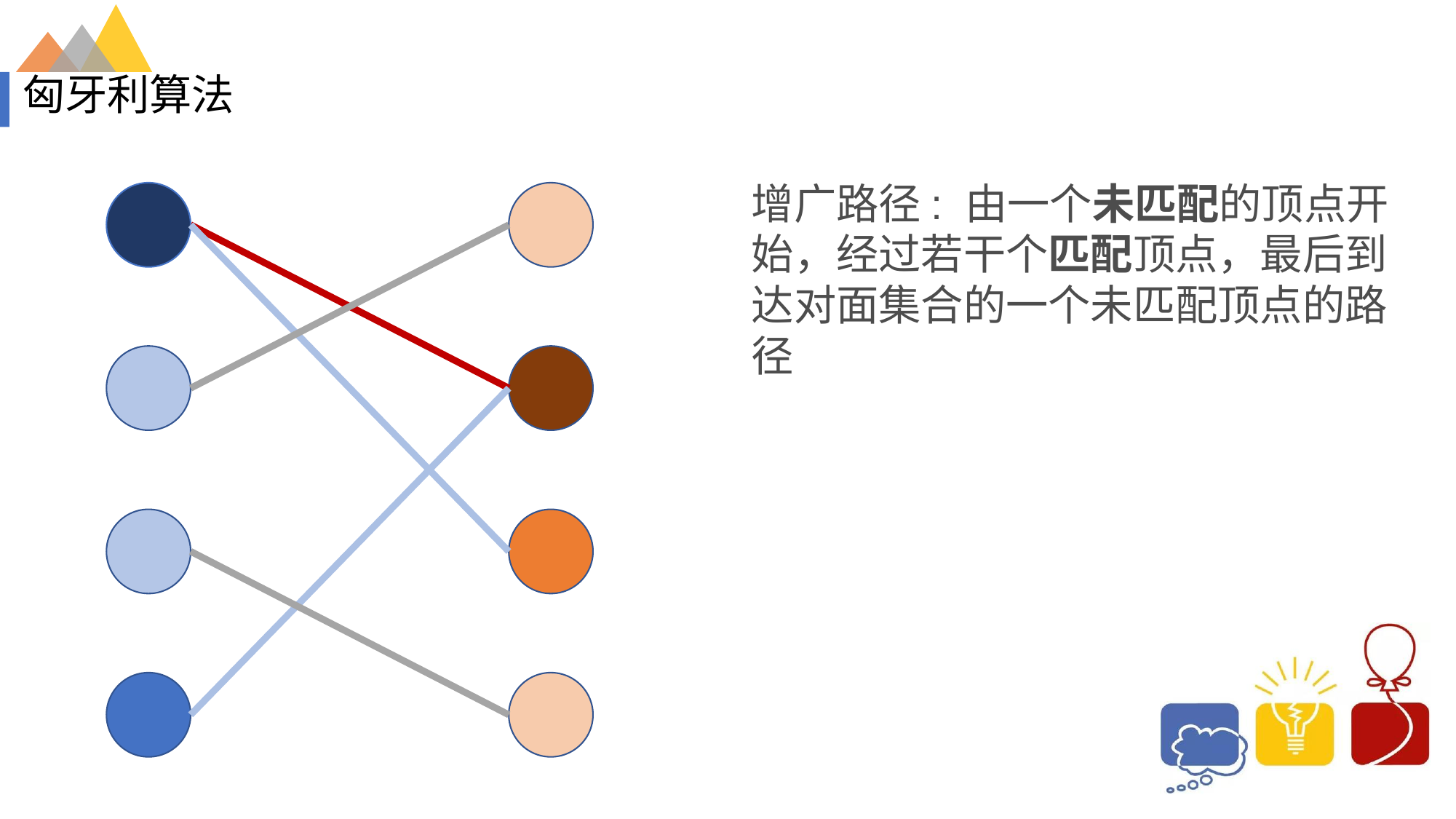

匈牙利算法
增广路径: 由一个未匹配的顶点开始，经过若干个匹配顶点，最后到达对面集合的一个未匹配顶点的路径